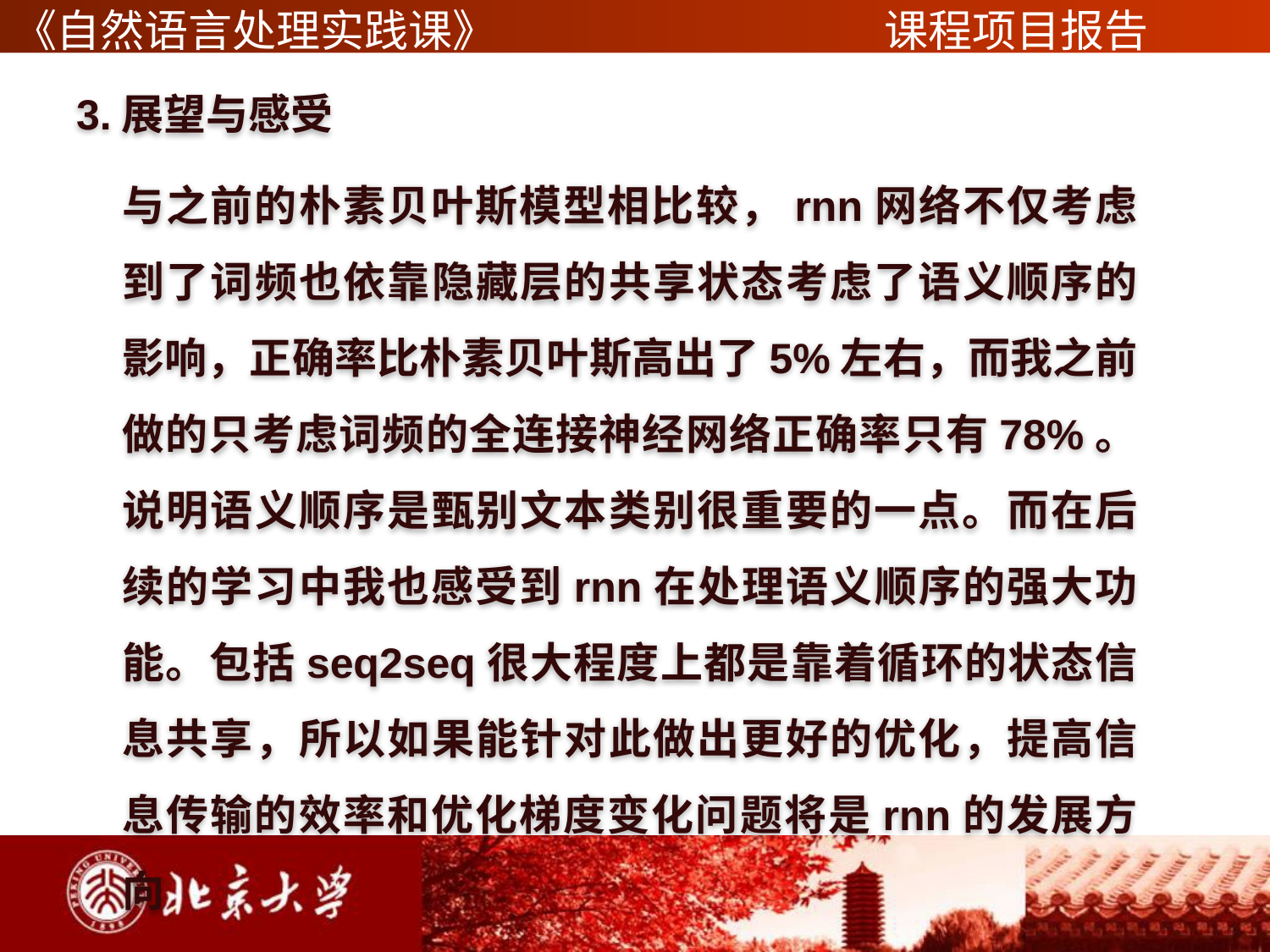

3.展望与感受
与之前的朴素贝叶斯模型相比较，rnn网络不仅考虑到了词频也依靠隐藏层的共享状态考虑了语义顺序的影响，正确率比朴素贝叶斯高出了5%左右，而我之前做的只考虑词频的全连接神经网络正确率只有78%。说明语义顺序是甄别文本类别很重要的一点。而在后续的学习中我也感受到rnn在处理语义顺序的强大功能。包括seq2seq很大程度上都是靠着循环的状态信息共享，所以如果能针对此做出更好的优化，提高信息传输的效率和优化梯度变化问题将是rnn的发展方向